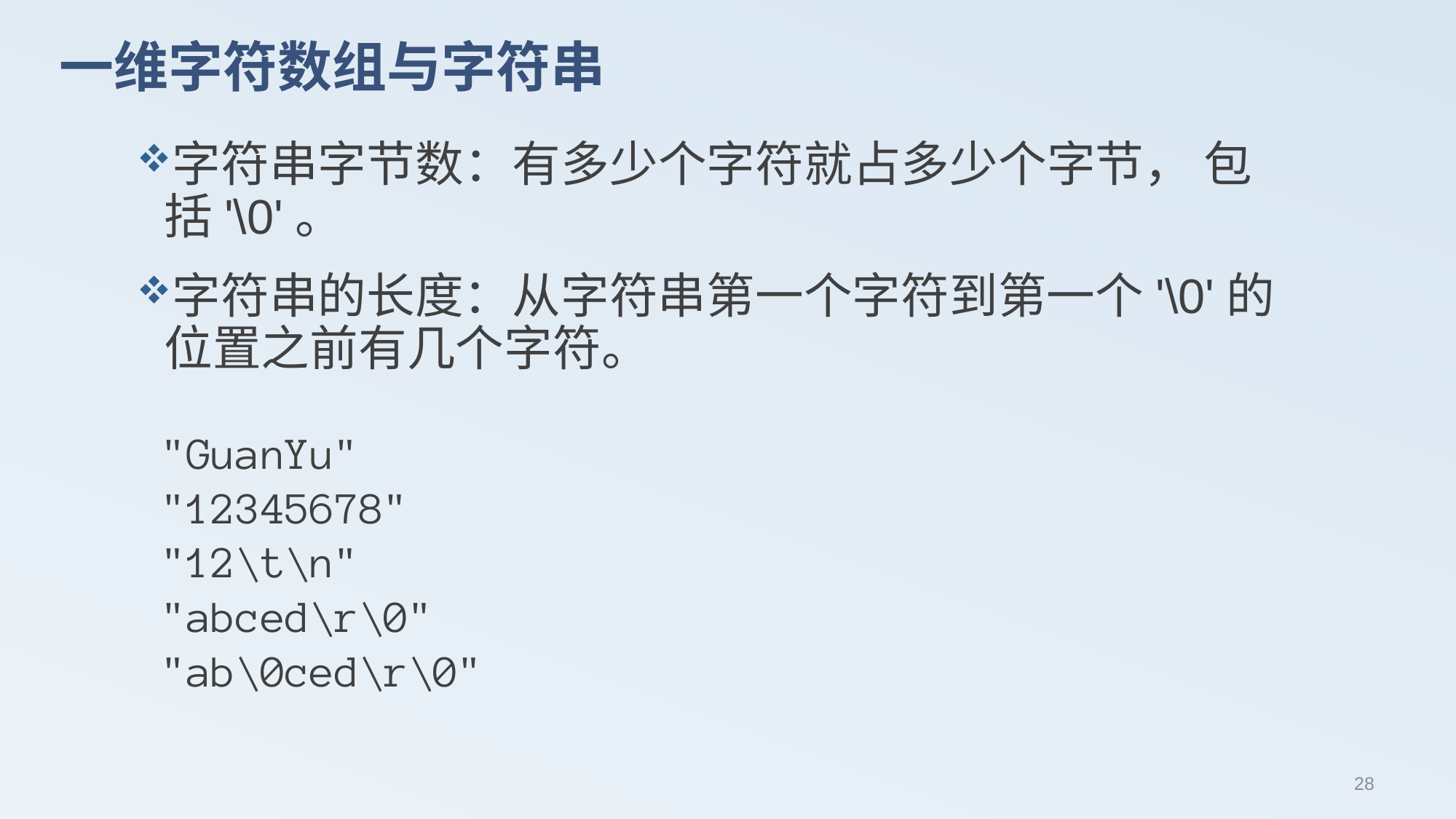

# 一维字符数组与字符串
字符串字节数：有多少个字符就占多少个字节， 包括'\0'。
字符串的长度：从字符串第一个字符到第一个'\0'的位置之前有几个字符。
"GuanYu"
"12345678"
"12\t\n"
"abced\r\0"
"ab\0ced\r\0"